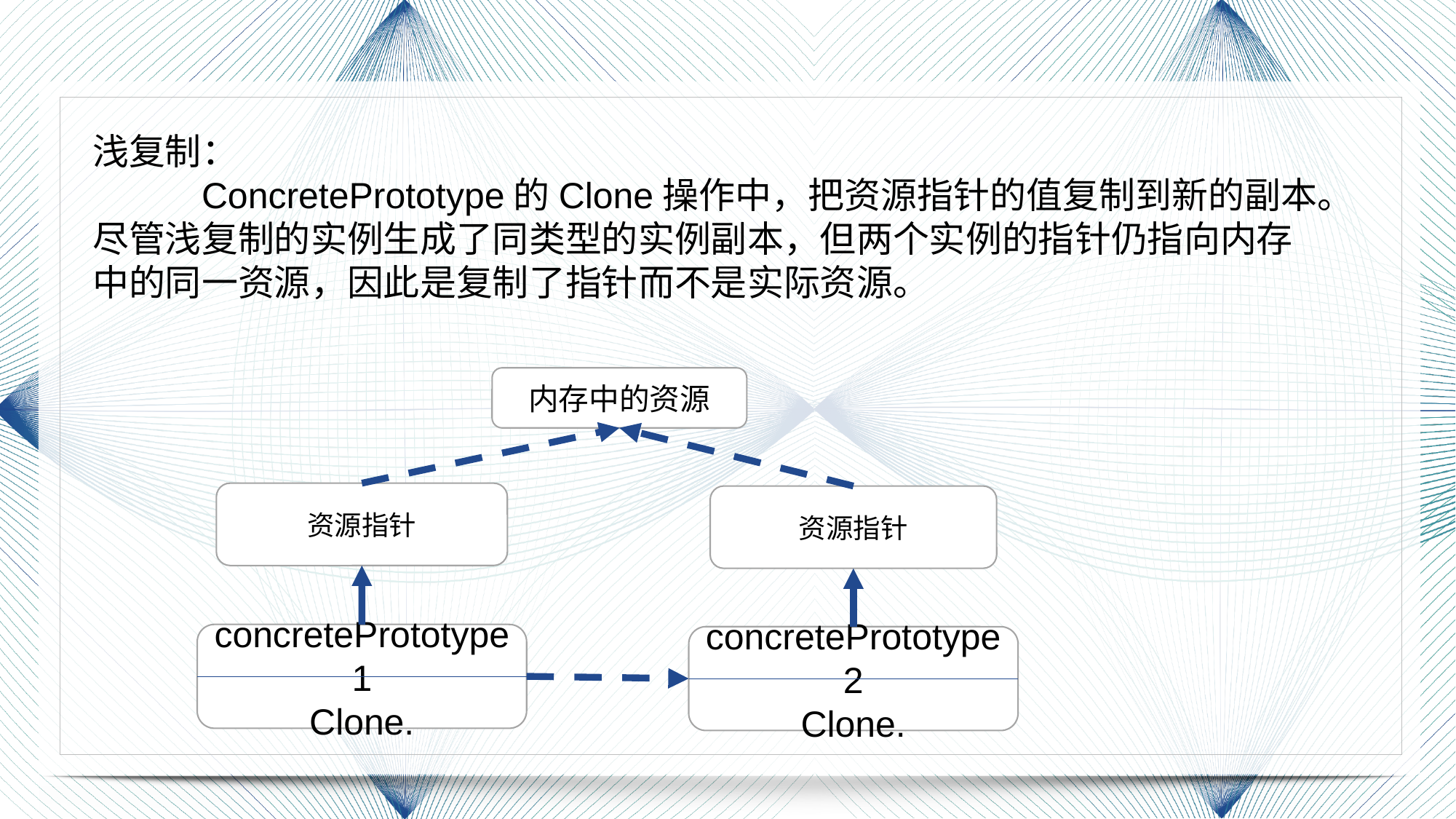

浅复制：
	ConcretePrototype的Clone操作中，把资源指针的值复制到新的副本。尽管浅复制的实例生成了同类型的实例副本，但两个实例的指针仍指向内存中的同一资源，因此是复制了指针而不是实际资源。
内存中的资源
资源指针
资源指针
concretePrototype1
Clone.
concretePrototype2
Clone.